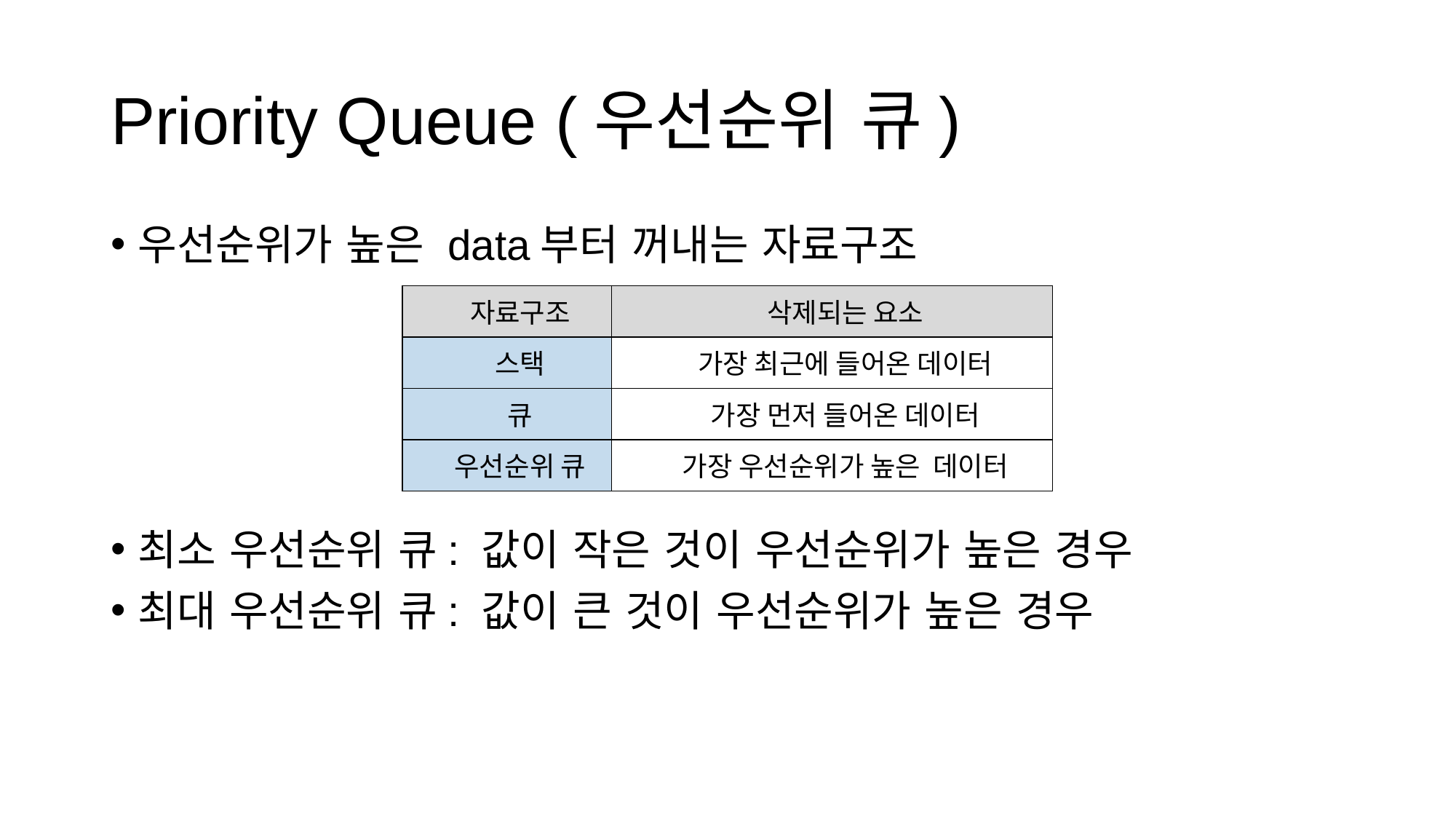

Priority Queue (우선순위 큐)
우선순위가 높은 data부터 꺼내는 자료구조

최소 우선순위 큐: 값이 작은 것이 우선순위가 높은 경우
최대 우선순위 큐: 값이 큰 것이 우선순위가 높은 경우
| 자료구조​ | 삭제되는 요소​ |
| --- | --- |
| 스택​ | 가장 최근에 들어온 데이터​ |
| 큐​ | 가장 먼저 들어온 데이터​ |
| 우선순위 큐​ | 가장 우선순위가 높은  데이터​ |